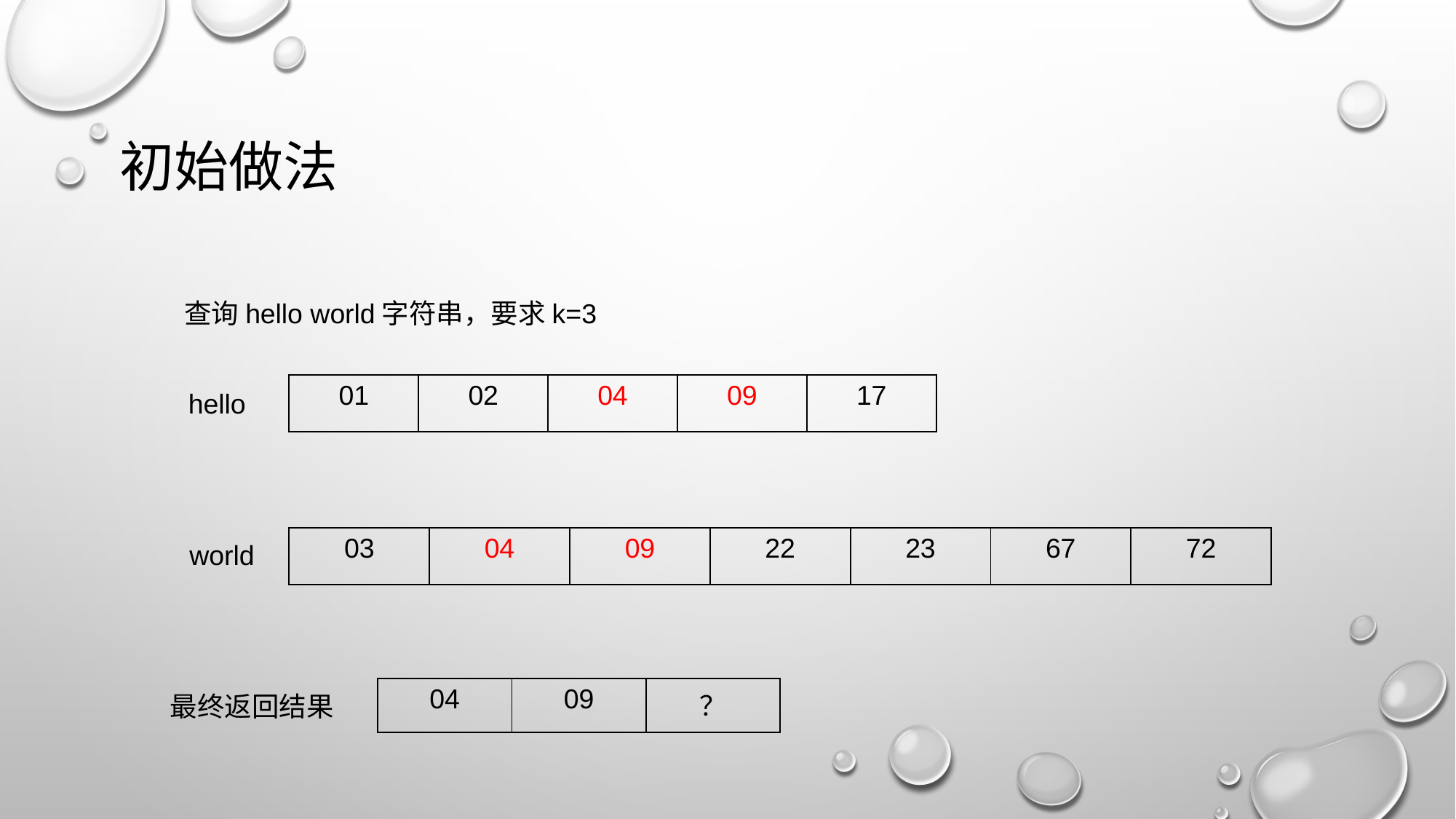

# 初始做法
查询hello world字符串，要求k=3
| 01 | 02 | 04 | 09 | 17 |
| --- | --- | --- | --- | --- |
hello
| 03 | 04 | 09 | 22 | 23 | 67 | 72 |
| --- | --- | --- | --- | --- | --- | --- |
world
| 04 | 09 | ？ |
| --- | --- | --- |
最终返回结果